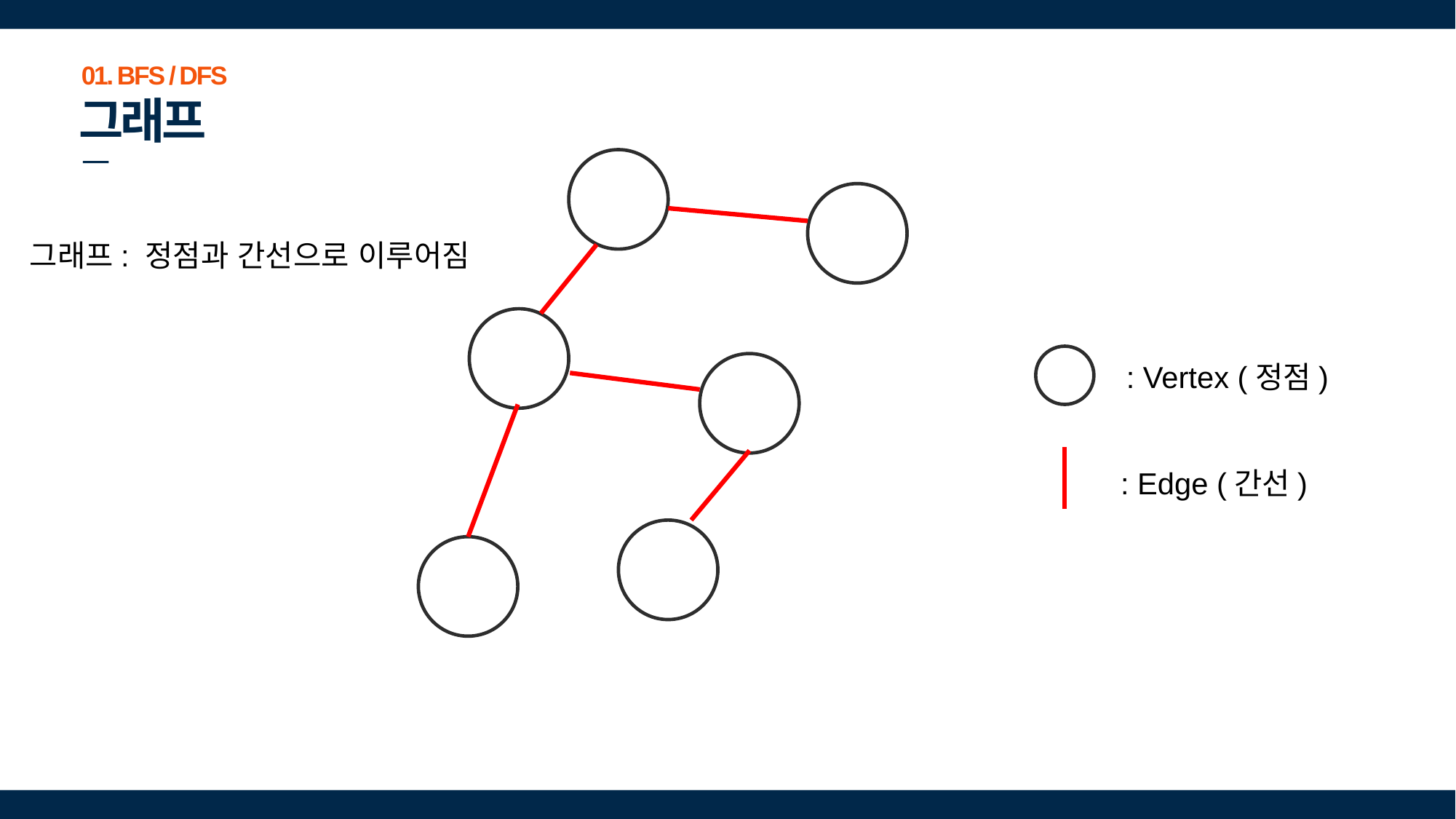

01. BFS / DFS

그래프

그래프: 정점과 간선으로 이루어짐

: Vertex (정점)

: Edge (간선)